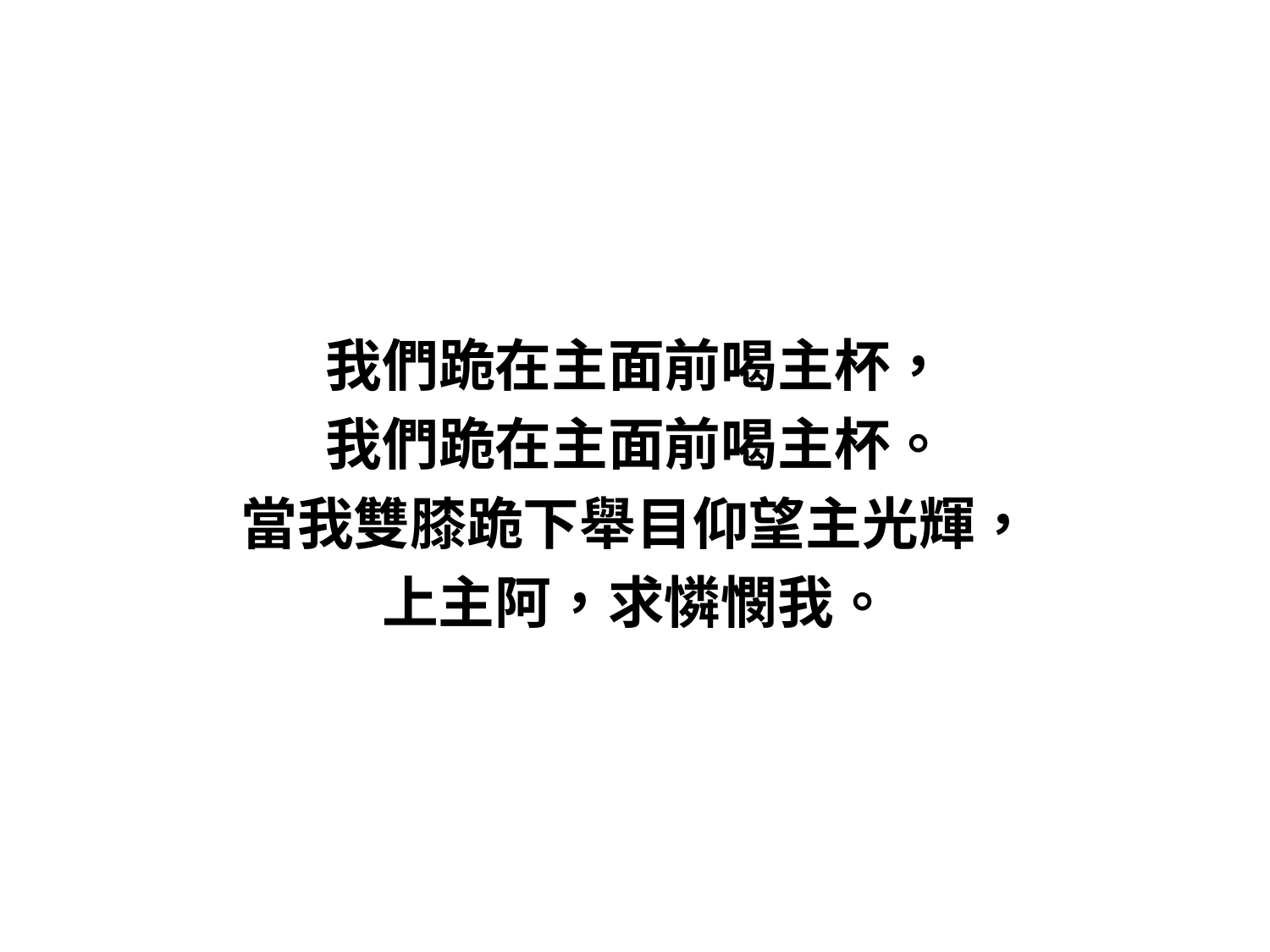

#
我們跪在主面前喝主杯，
我們跪在主面前喝主杯。
當我雙膝跪下舉目仰望主光輝，
上主阿，求憐憫我。